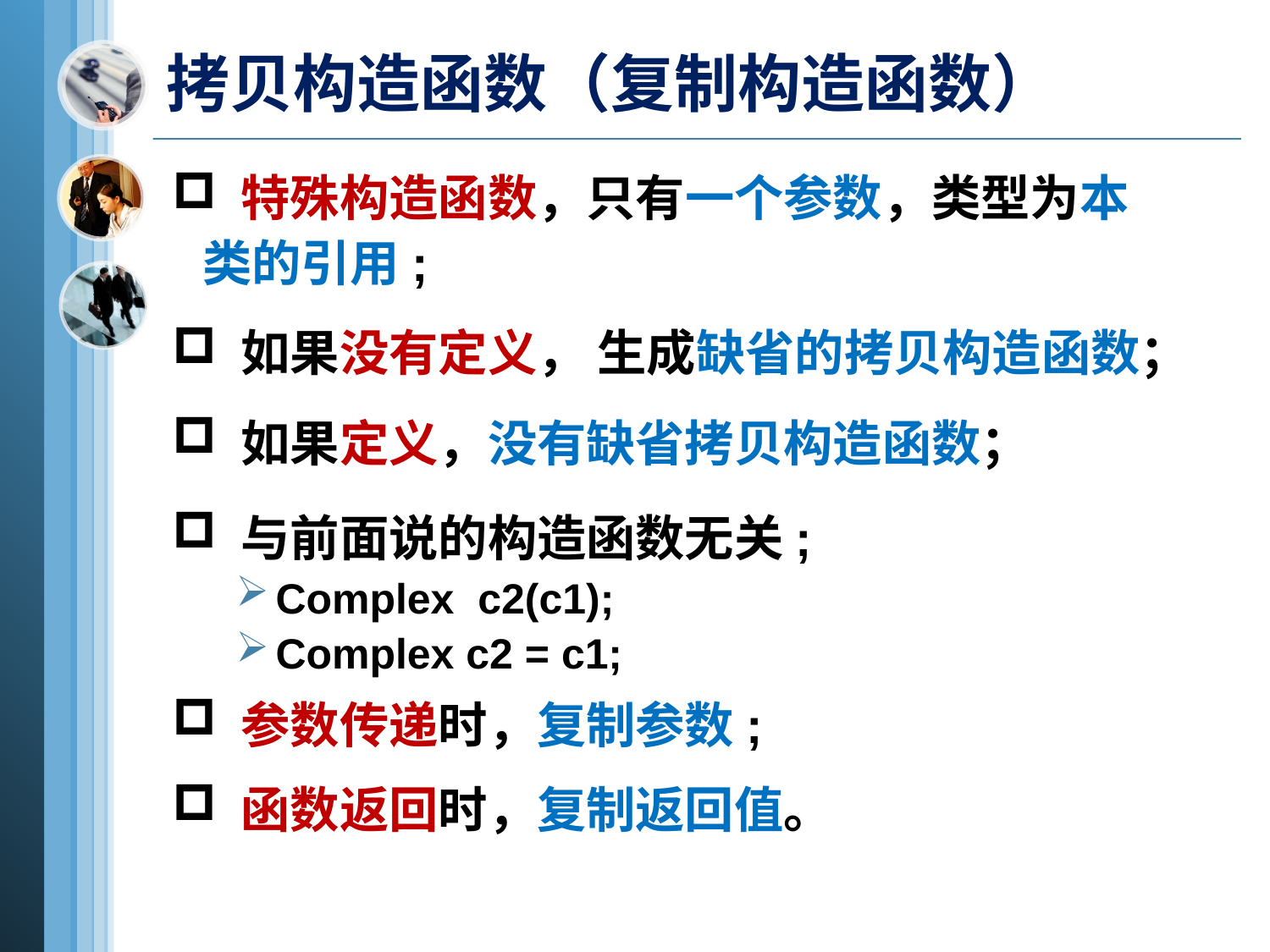

# 拷贝构造函数（复制构造函数）
 特殊构造函数，只有一个参数，类型为本类的引用;
 如果没有定义， 生成缺省的拷贝构造函数；
 如果定义，没有缺省拷贝构造函数；
 与前面说的构造函数无关;
Complex  c2(c1);
Complex c2 = c1;
 参数传递时，复制参数;
 函数返回时，复制返回值。